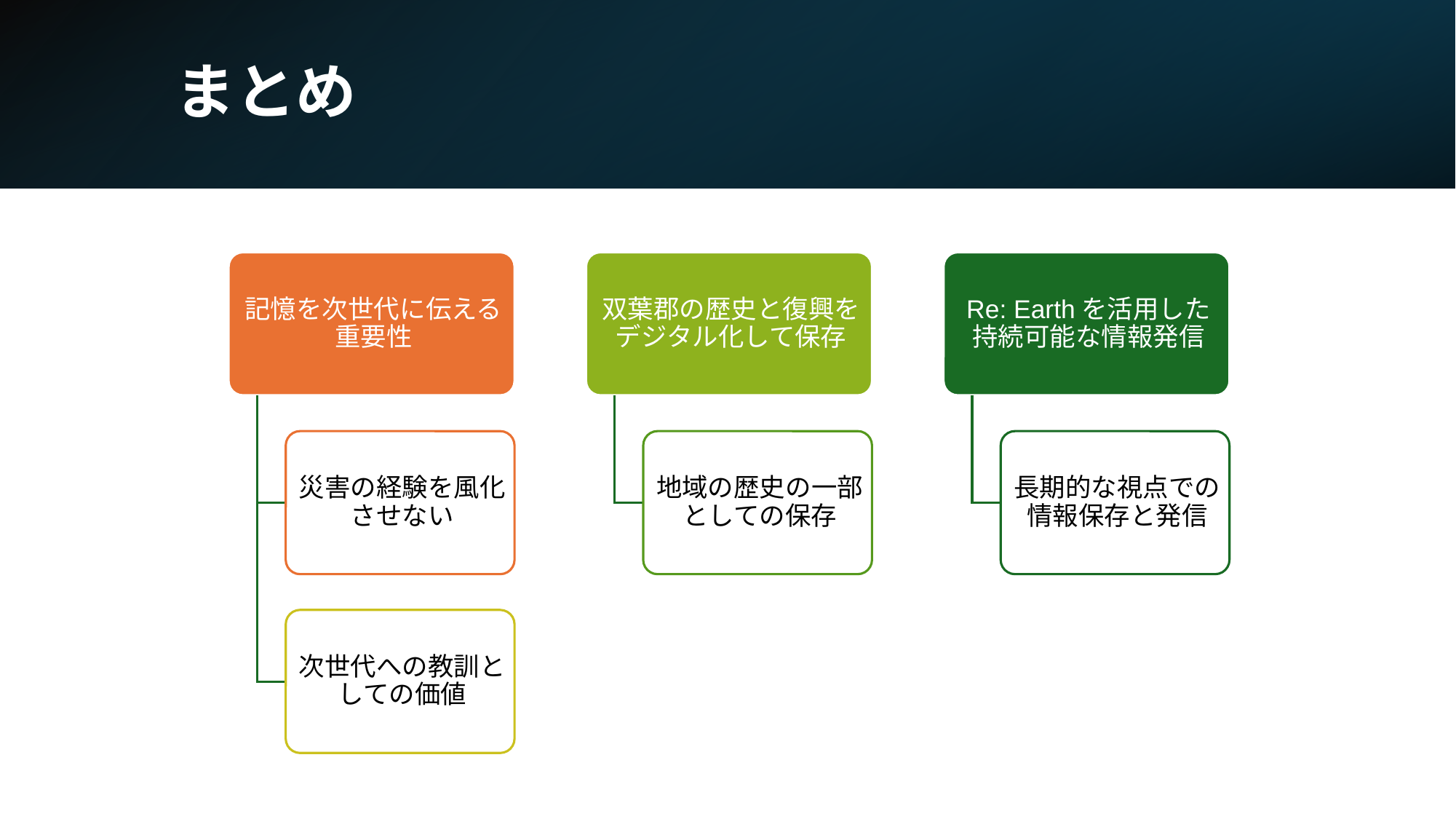

# まとめ
記憶を次世代に伝える重要性
災害の経験を風化させない
次世代への教訓としての価値
双葉郡の歴史と復興をデジタル化して保存
地域の歴史の一部としての保存
Re: Earthを活用した持続可能な情報発信
長期的な視点での情報保存と発信